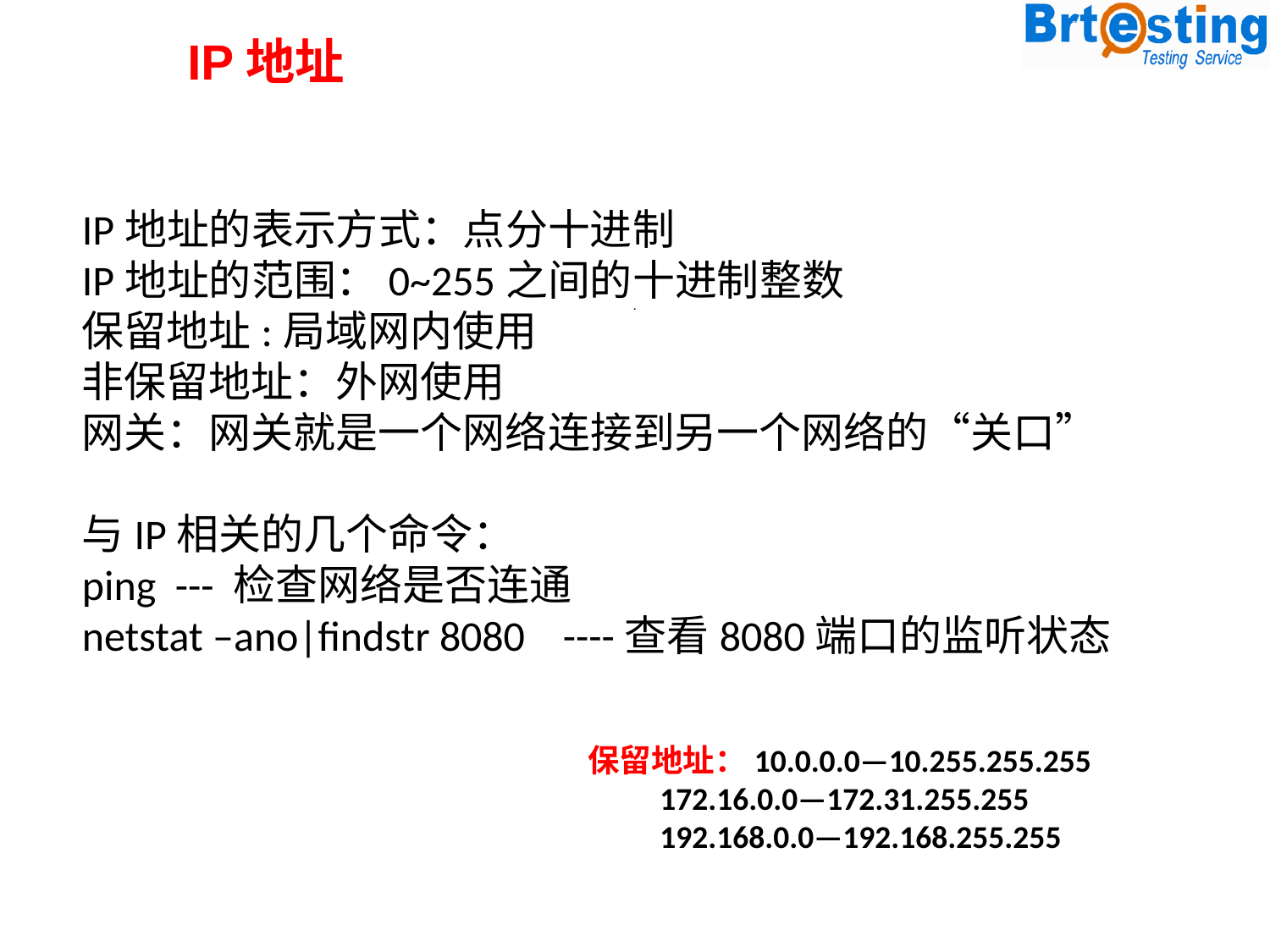

IP地址
IP地址的表示方式：点分十进制
IP地址的范围：0~255之间的十进制整数
保留地址:局域网内使用
非保留地址：外网使用
网关：网关就是一个网络连接到另一个网络的“关口”

与IP相关的几个命令：
ping  --- 检查网络是否连通
netstat –ano|findstr 8080    ----查看8080端口的监听状态

保留地址：10.0.0.0—10.255.255.255
          172.16.0.0—172.31.255.255
          192.168.0.0—192.168.255.255